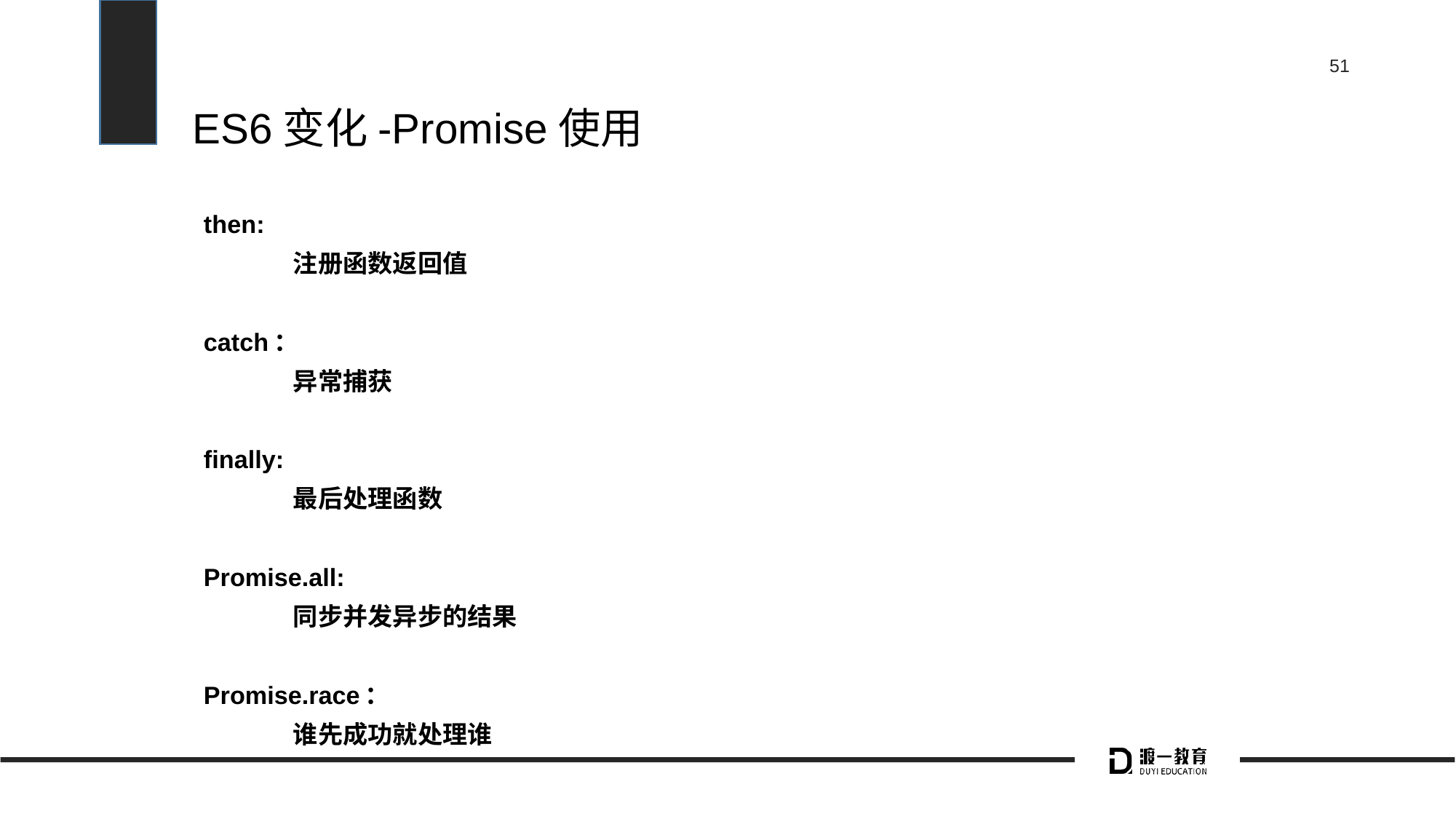

# ES6变化-Promise使用
then:
	注册函数返回值

catch：
	异常捕获

finally:
	最后处理函数

Promise.all:
	同步并发异步的结果

Promise.race：
	谁先成功就处理谁